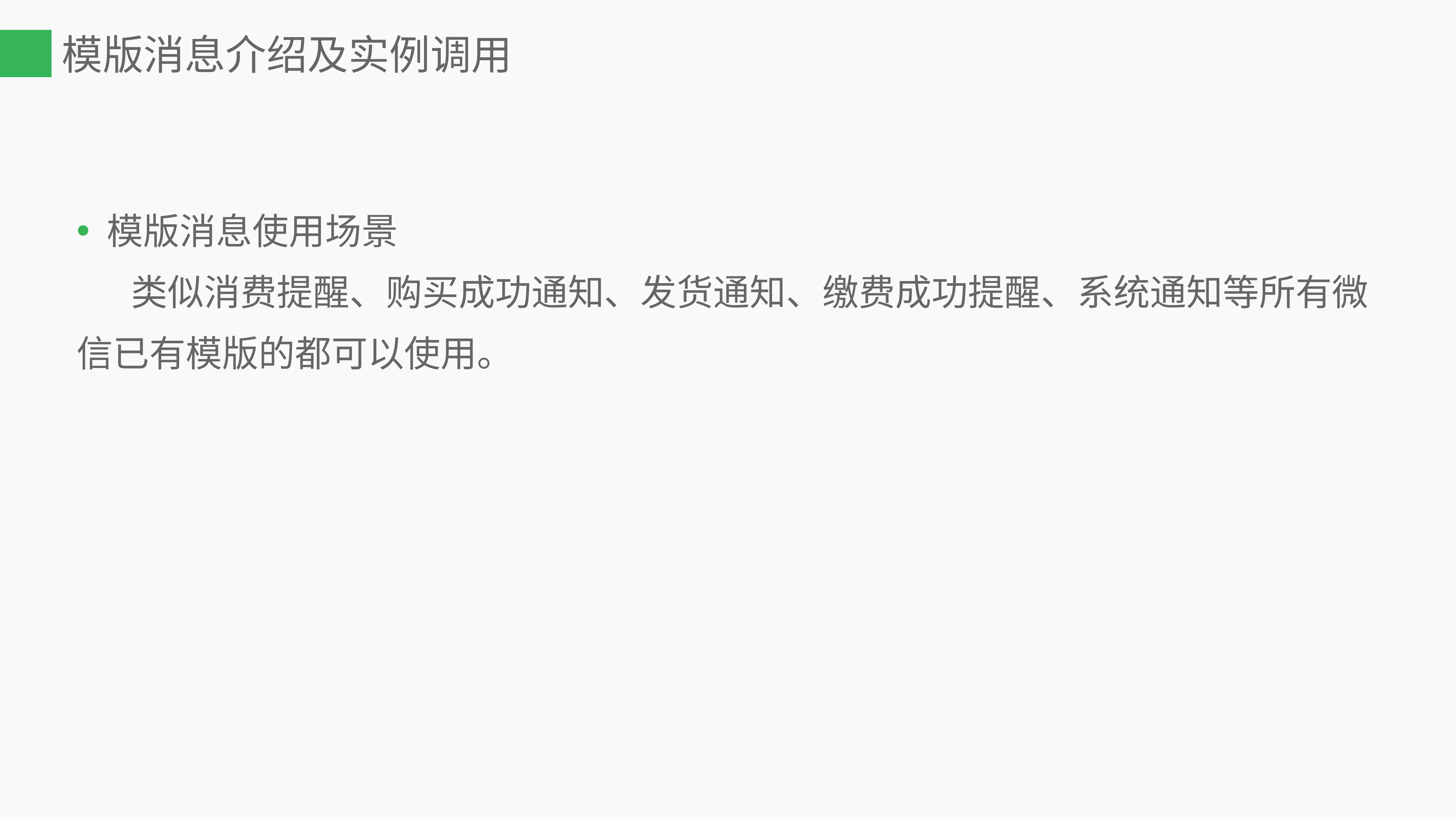

# 模版消息介绍及实例调用
模版消息使用场景
	类似消费提醒、购买成功通知、发货通知、缴费成功提醒、系统通知等所有微信已有模版的都可以使用。